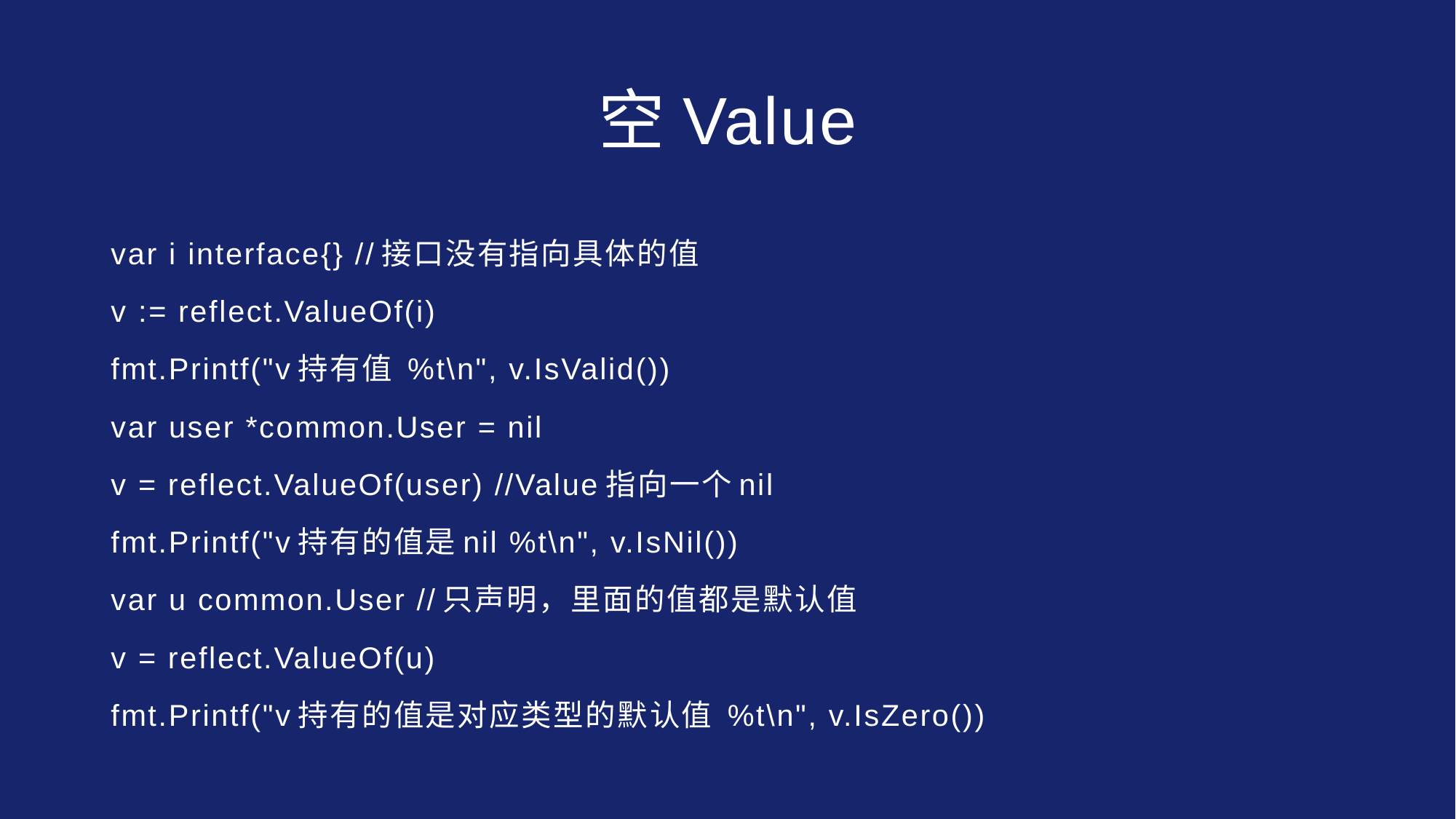

# 空Value
var i interface{} //接口没有指向具体的值
v := reflect.ValueOf(i)
fmt.Printf("v持有值 %t\n", v.IsValid())
var user *common.User = nil
v = reflect.ValueOf(user) //Value指向一个nil
fmt.Printf("v持有的值是nil %t\n", v.IsNil())
var u common.User //只声明，里面的值都是默认值
v = reflect.ValueOf(u)
fmt.Printf("v持有的值是对应类型的默认值 %t\n", v.IsZero())